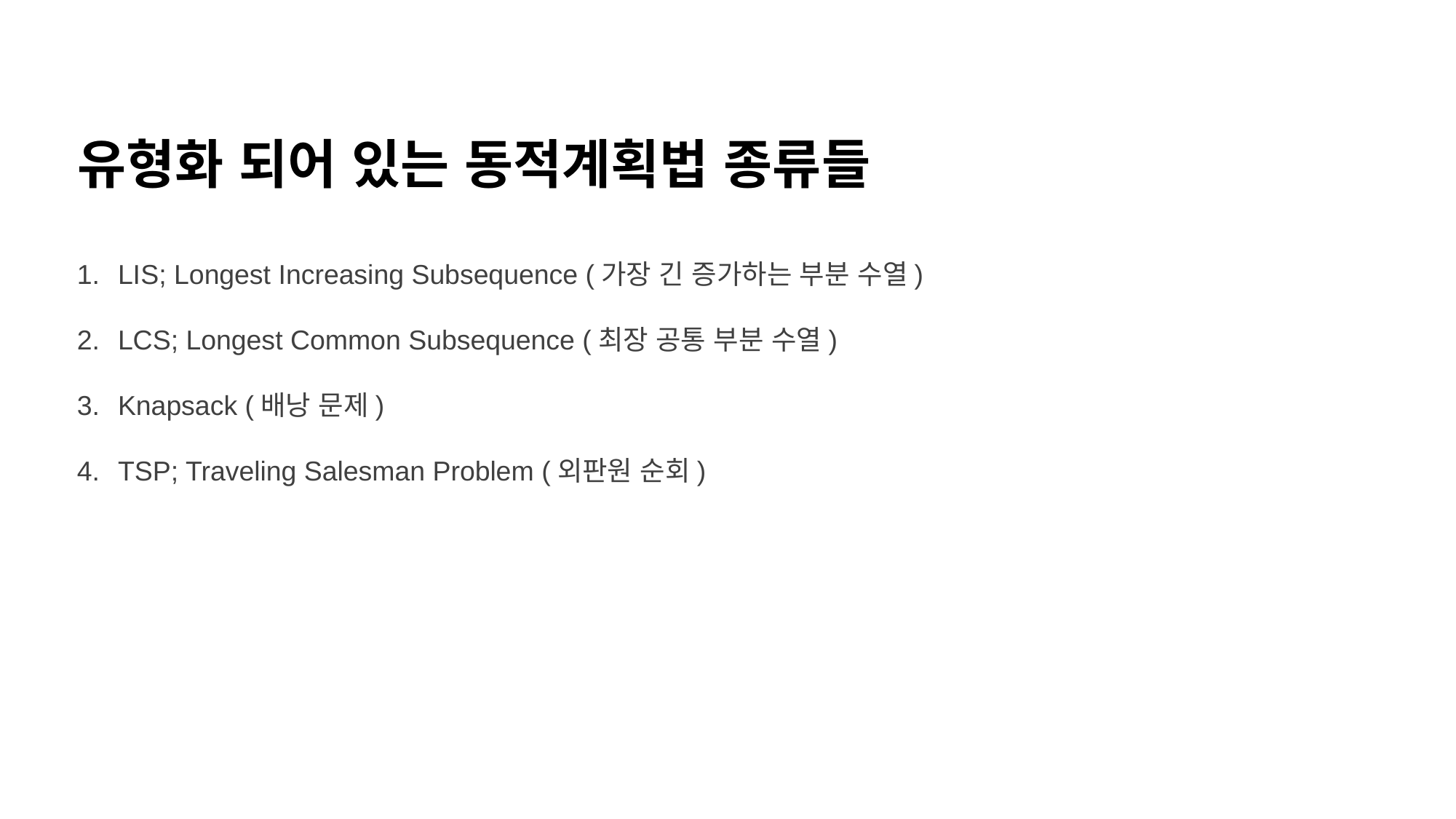

유형화 되어 있는 동적계획법 종류들
LIS; Longest Increasing Subsequence (가장 긴 증가하는 부분 수열)
LCS; Longest Common Subsequence (최장 공통 부분 수열)
Knapsack (배낭 문제)
TSP; Traveling Salesman Problem (외판원 순회)